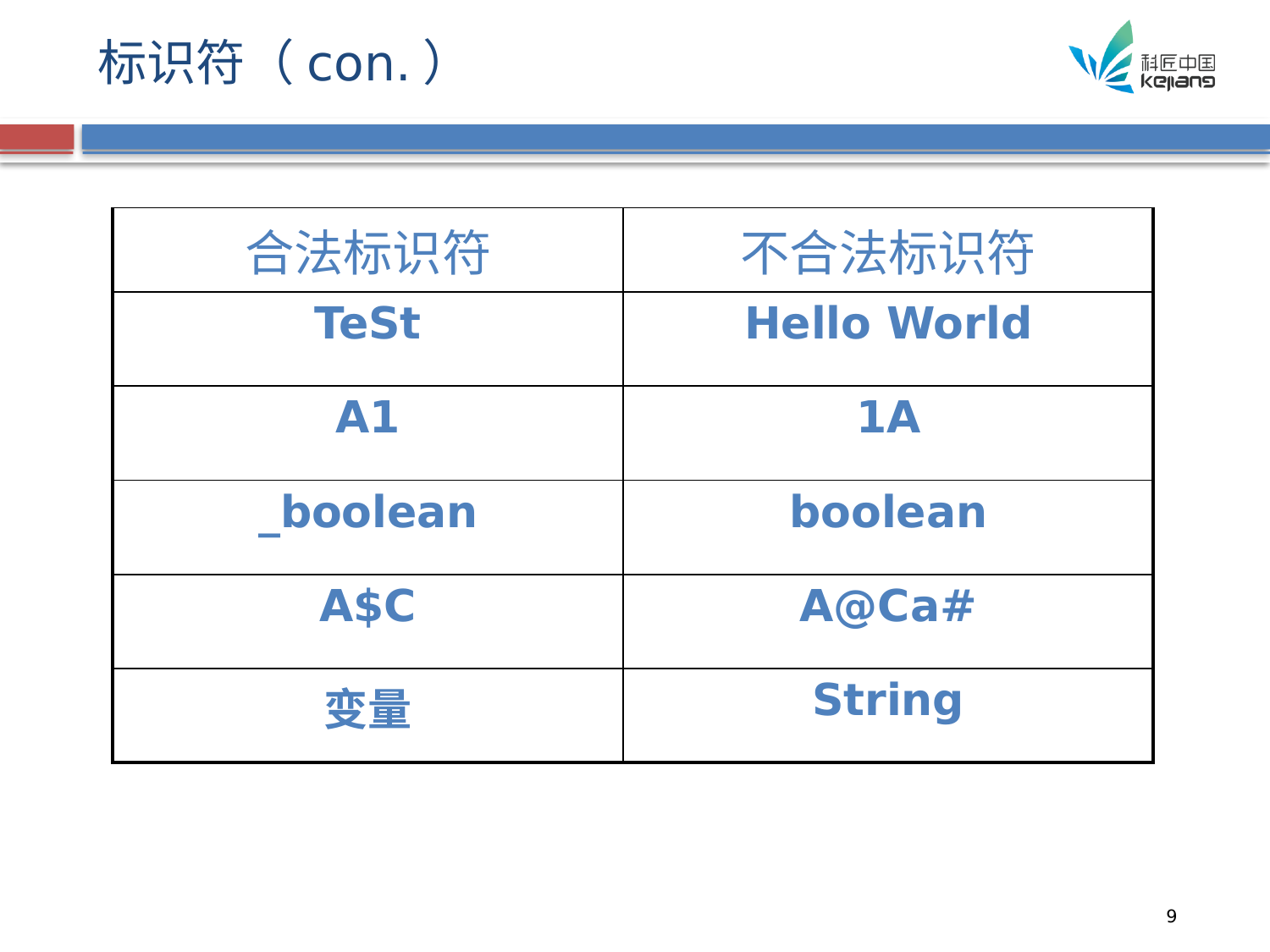

# 标识符（con.）
| 合法标识符 | 不合法标识符 |
| --- | --- |
| TeSt | Hello World |
| A1 | 1A |
| \_boolean | boolean |
| A$C | A@Ca# |
| 变量 | String |
9